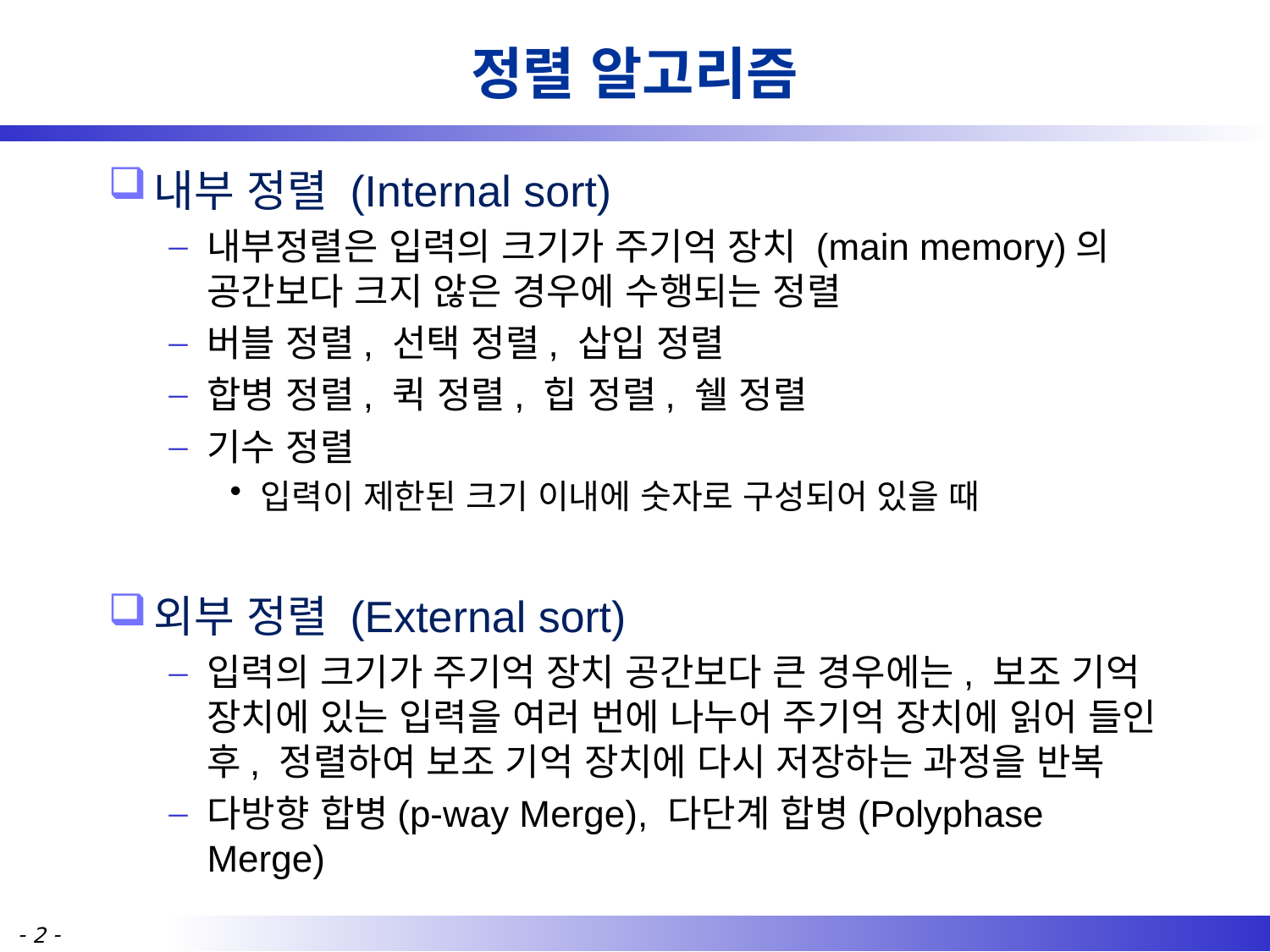

# 정렬 알고리즘
내부 정렬 (Internal sort)
내부정렬은 입력의 크기가 주기억 장치 (main memory)의 공간보다 크지 않은 경우에 수행되는 정렬
버블 정렬, 선택 정렬, 삽입 정렬
합병 정렬, 퀵 정렬, 힙 정렬, 쉘 정렬
기수 정렬
입력이 제한된 크기 이내에 숫자로 구성되어 있을 때

외부 정렬 (External sort)
입력의 크기가 주기억 장치 공간보다 큰 경우에는, 보조 기억 장치에 있는 입력을 여러 번에 나누어 주기억 장치에 읽어 들인 후, 정렬하여 보조 기억 장치에 다시 저장하는 과정을 반복
다방향 합병(p-way Merge), 다단계 합병(Polyphase Merge)
- 2 -